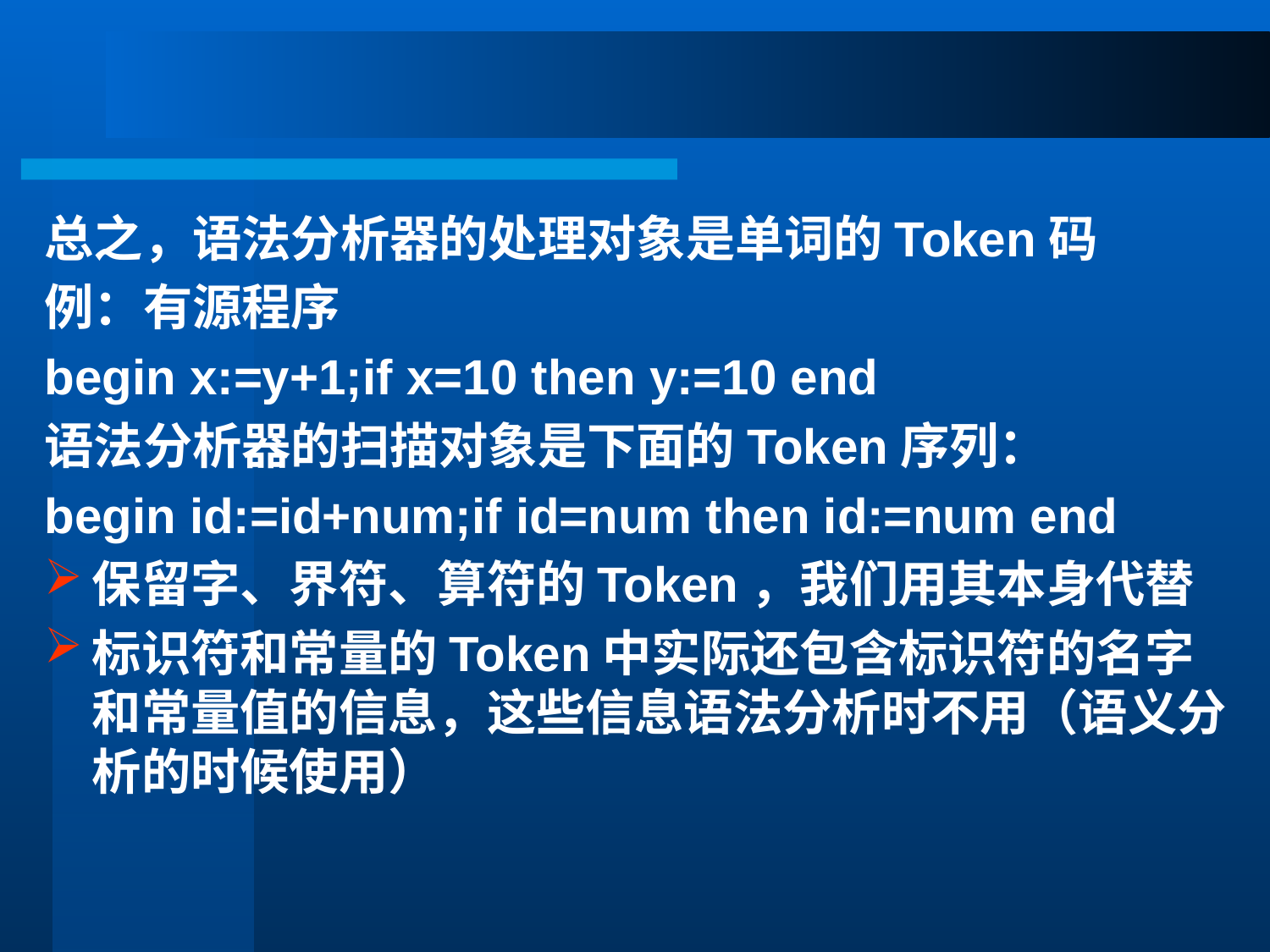

#
总之，语法分析器的处理对象是单词的Token码
例：有源程序
begin x:=y+1;if x=10 then y:=10 end
语法分析器的扫描对象是下面的Token序列：
begin id:=id+num;if id=num then id:=num end
保留字、界符、算符的Token，我们用其本身代替
标识符和常量的Token中实际还包含标识符的名字和常量值的信息，这些信息语法分析时不用（语义分析的时候使用）